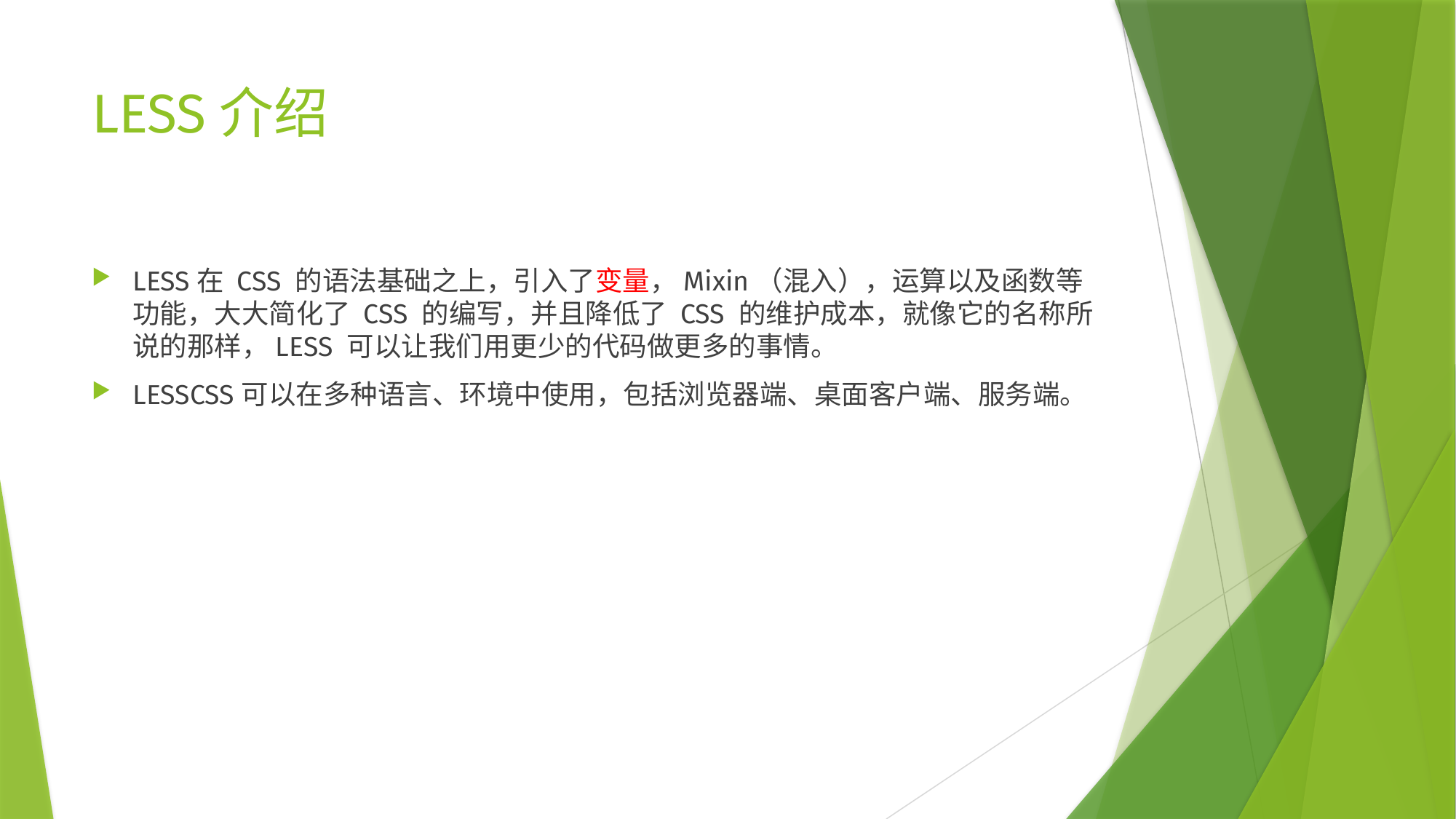

# LESS介绍
LESS在 CSS 的语法基础之上，引入了变量，Mixin（混入），运算以及函数等功能，大大简化了 CSS 的编写，并且降低了 CSS 的维护成本，就像它的名称所说的那样，LESS 可以让我们用更少的代码做更多的事情。
LESSCSS可以在多种语言、环境中使用，包括浏览器端、桌面客户端、服务端。